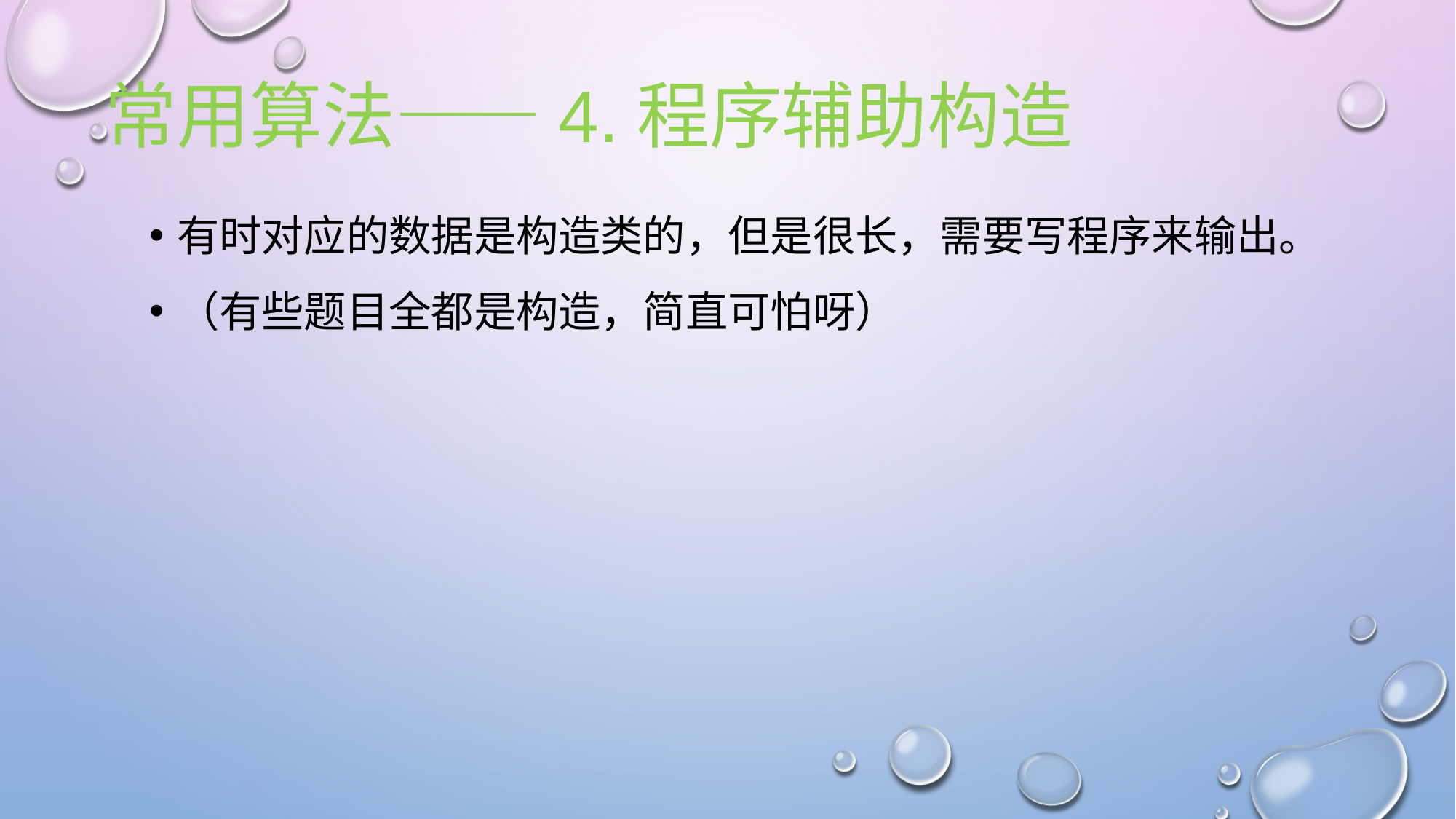

# 常用算法——4.程序辅助构造
有时对应的数据是构造类的，但是很长，需要写程序来输出。
（有些题目全都是构造，简直可怕呀）